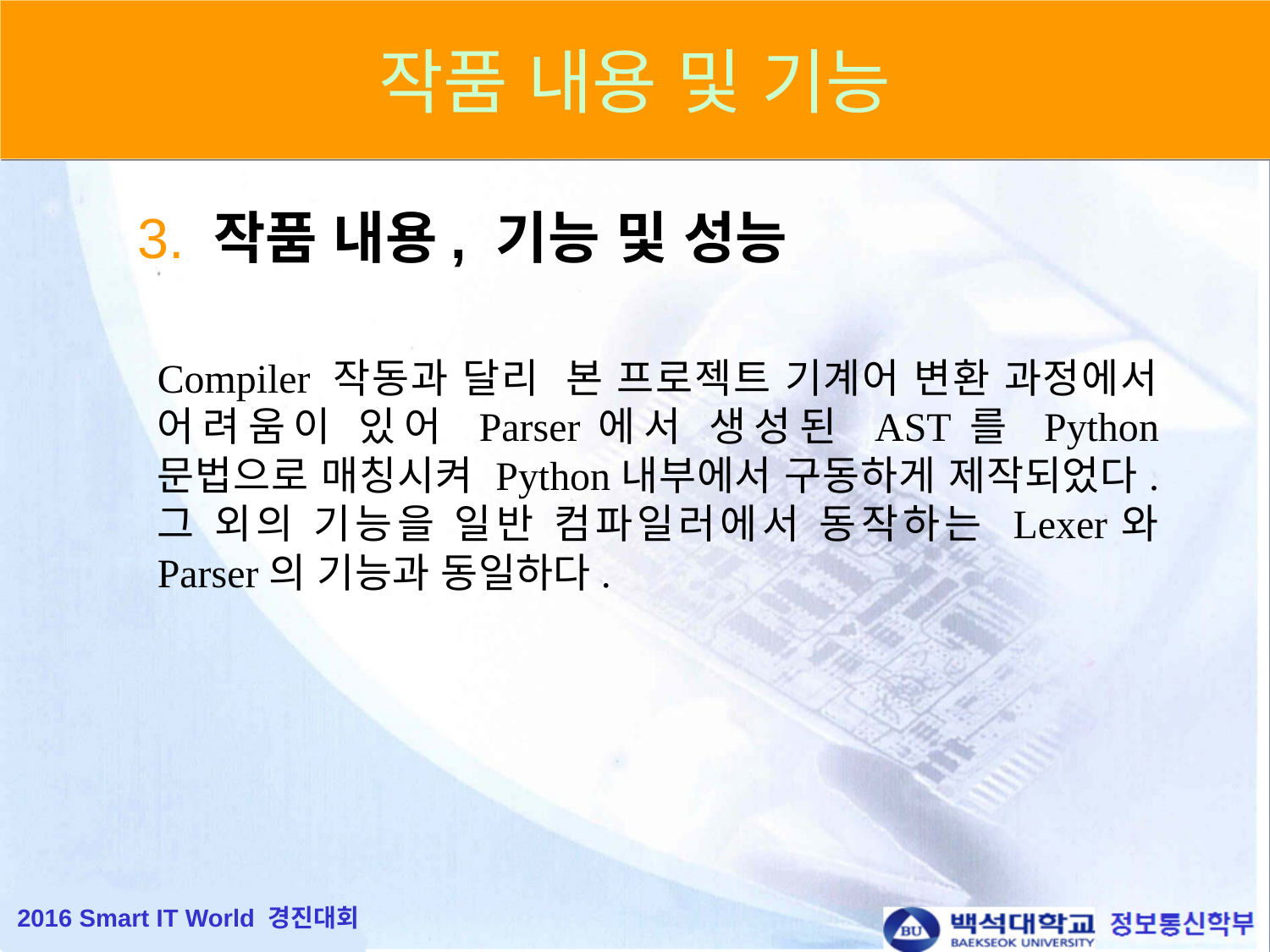

작품 내용 및 기능
3. 작품 내용, 기능 및 성능
Compiler 작동과 달리  본 프로젝트 기계어 변환 과정에서 어려움이 있어 Parser에서 생성된 AST를 Python 문법으로 매칭시켜 Python내부에서 구동하게 제작되었다. 그 외의 기능을 일반 컴파일러에서 동작하는 Lexer와 Parser의 기능과 동일하다.

2016 Smart IT World 경진대회